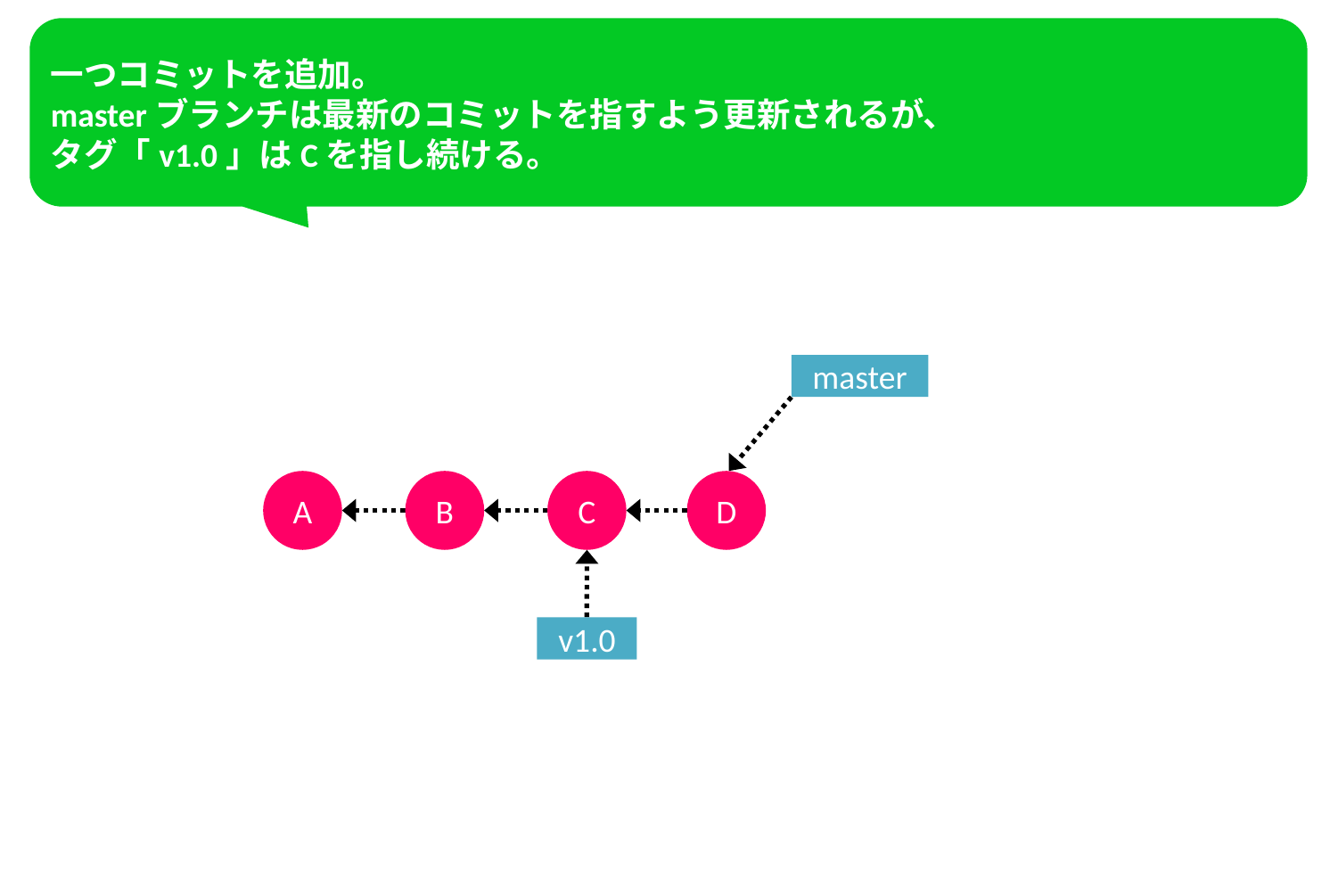

一つコミットを追加。
masterブランチは最新のコミットを指すよう更新されるが、
タグ「v1.0」はCを指し続ける。

master
A
B
C
D
v1.0